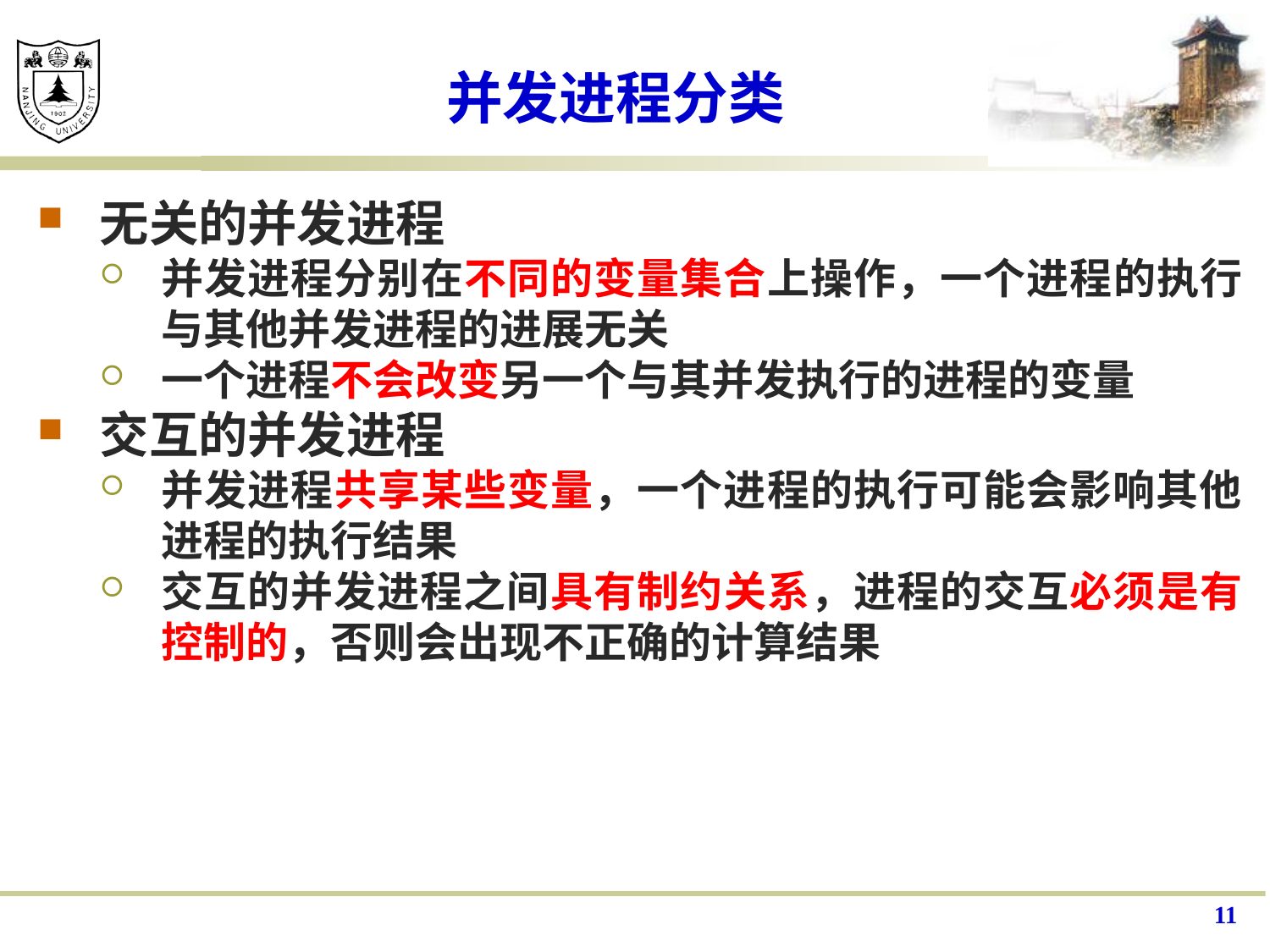

# 并发进程分类
无关的并发进程
并发进程分别在不同的变量集合上操作，一个进程的执行与其他并发进程的进展无关
一个进程不会改变另一个与其并发执行的进程的变量
交互的并发进程
并发进程共享某些变量，一个进程的执行可能会影响其他进程的执行结果
交互的并发进程之间具有制约关系，进程的交互必须是有控制的，否则会出现不正确的计算结果
11